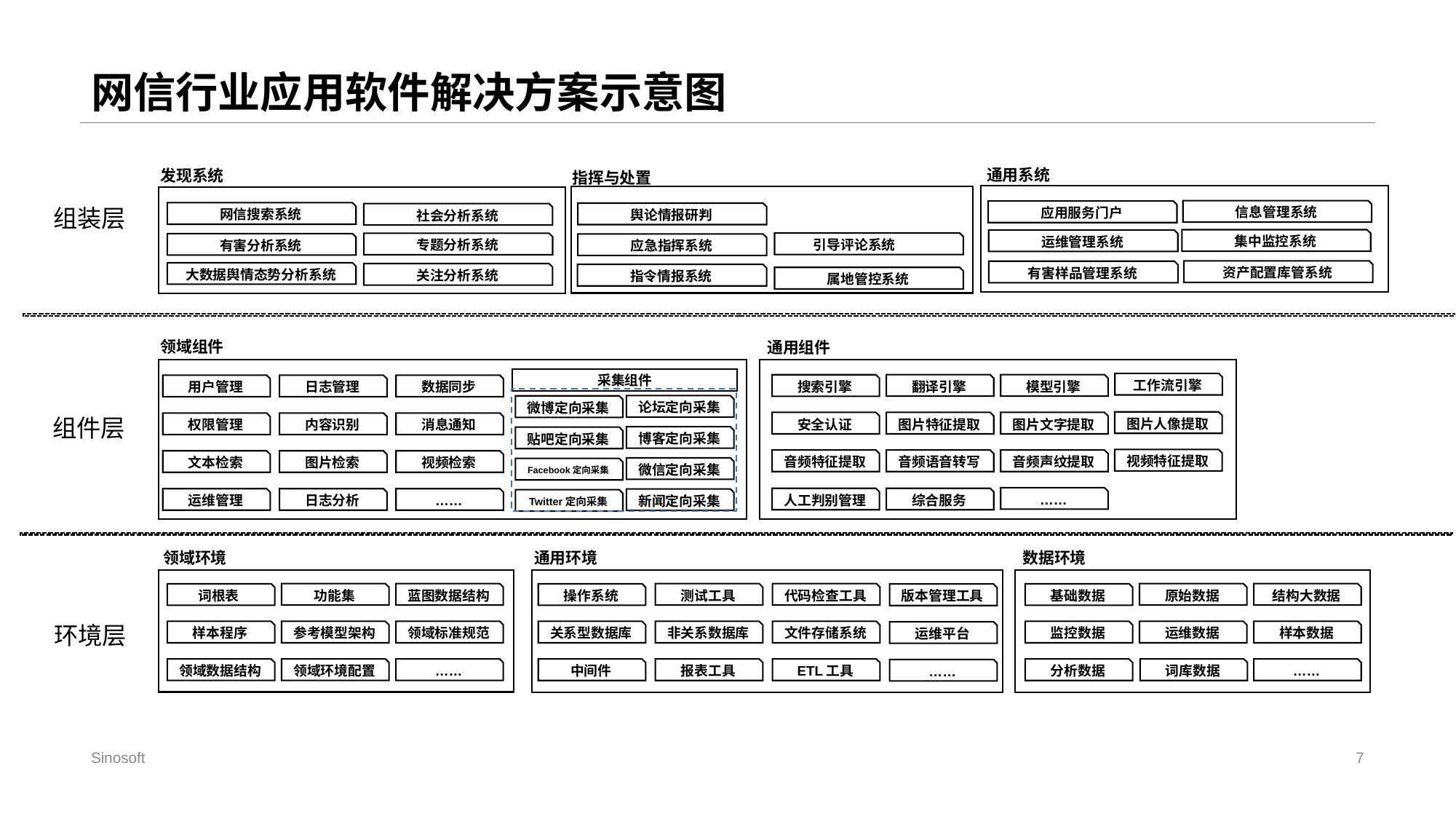

# 网信行业应用软件解决方案示意图
通用系统
发现系统
指挥与处置
组装层

信息管理系统
应用服务门户
网信搜索系统
舆论情报研判
社会分析系统
集中监控系统
运维管理系统
引导评论系统
专题分析系统
有害分析系统
应急指挥系统
资产配置库管系统
有害样品管理系统
大数据舆情态势分析系统
关注分析系统
指令情报系统
属地管控系统

领域组件
通用组件

采集组件
工作流引擎
模型引擎
翻译引擎
搜索引擎
用户管理
日志管理
数据同步
组件层

论坛定向采集
微博定向采集
图片人像提取
安全认证
图片特征提取
图片文字提取
权限管理
内容识别
消息通知
博客定向采集
贴吧定向采集
视频特征提取
音频特征提取
音频语音转写
音频声纹提取
文本检索
图片检索
视频检索
微信定向采集
Facebook定向采集
……
人工判别管理
综合服务
运维管理
日志分析
……
新闻定向采集
Twitter定向采集

通用环境
领域环境
数据环境

蓝图数据结构
结构大数据
代码检查工具
功能集
原始数据
测试工具
词根表
基础数据
操作系统
版本管理工具
环境层
样本程序
参考模型架构
领域标准规范
监控数据
运维数据
样本数据
关系型数据库
非关系数据库
文件存储系统
运维平台
领域数据结构
领域环境配置
……
分析数据
……
中间件
报表工具
ETL工具
词库数据
……
Sinosoft
7